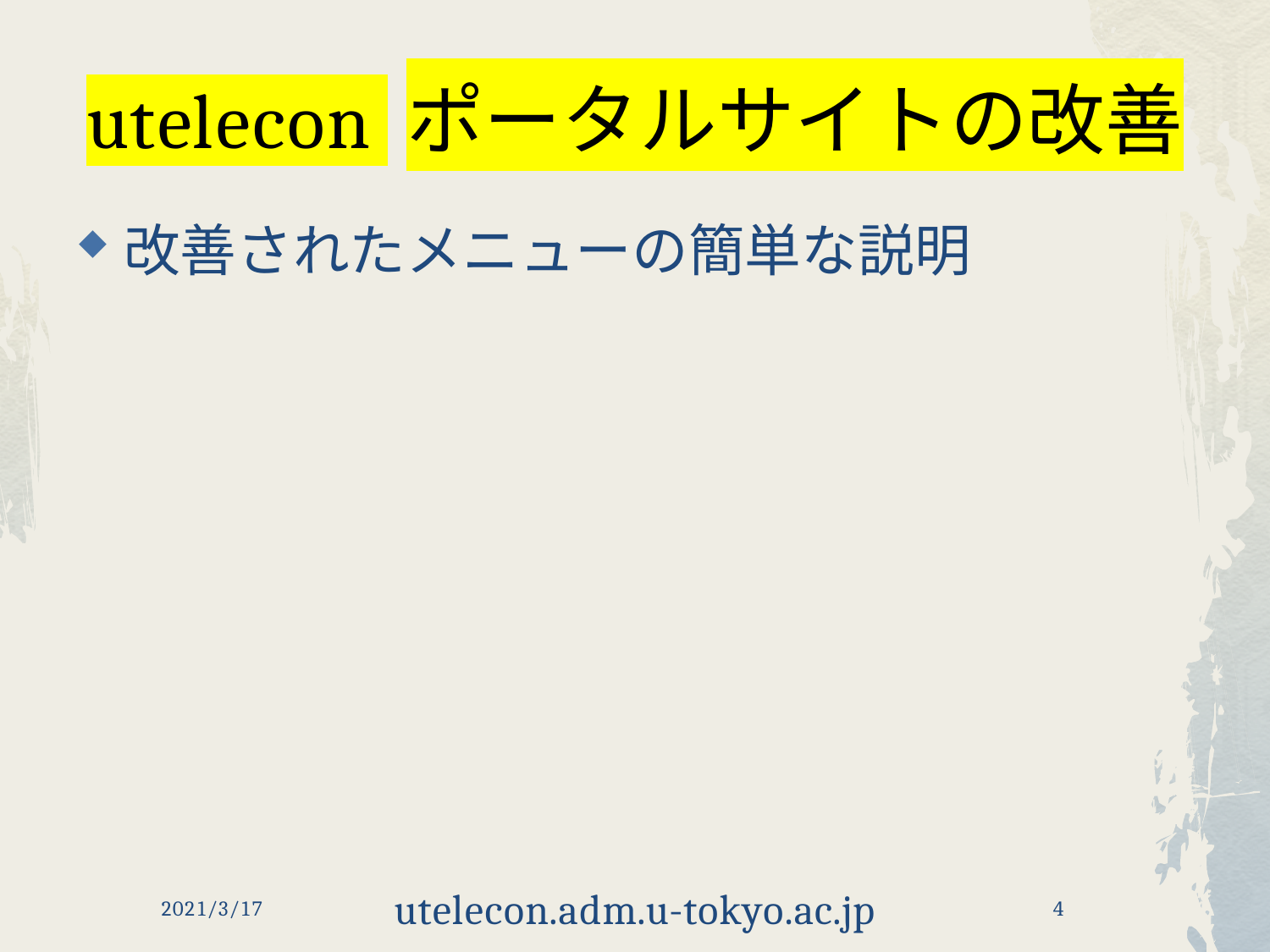

# utelecon ポータルサイトの改善
改善されたメニューの簡単な説明
2021/3/17
utelecon.adm.u-tokyo.ac.jp
4